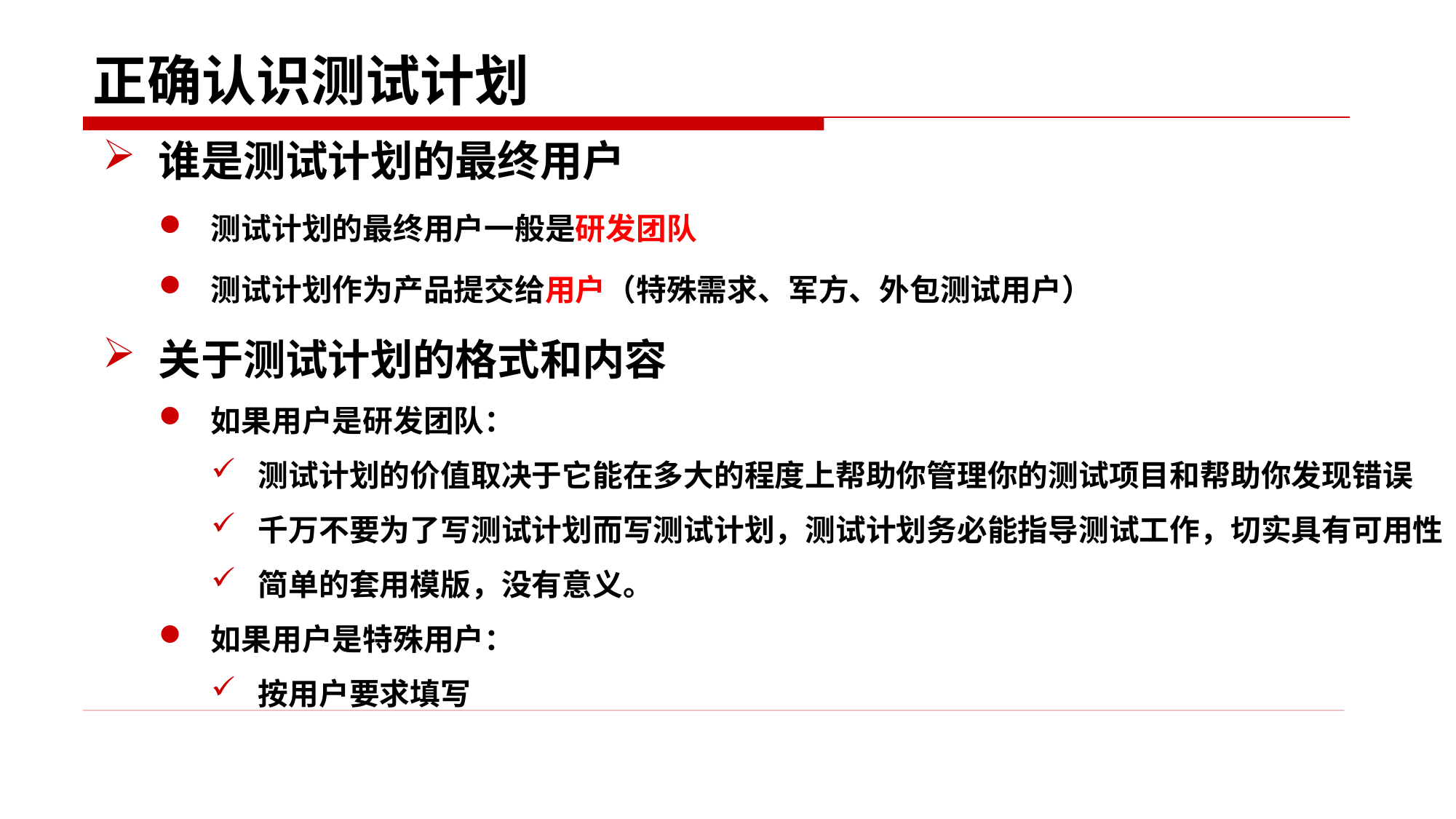

# 正确认识测试计划
谁是测试计划的最终用户
测试计划的最终用户一般是研发团队
测试计划作为产品提交给用户（特殊需求、军方、外包测试用户）
关于测试计划的格式和内容
如果用户是研发团队：
测试计划的价值取决于它能在多大的程度上帮助你管理你的测试项目和帮助你发现错误
千万不要为了写测试计划而写测试计划，测试计划务必能指导测试工作，切实具有可用性
简单的套用模版，没有意义。
如果用户是特殊用户：
按用户要求填写